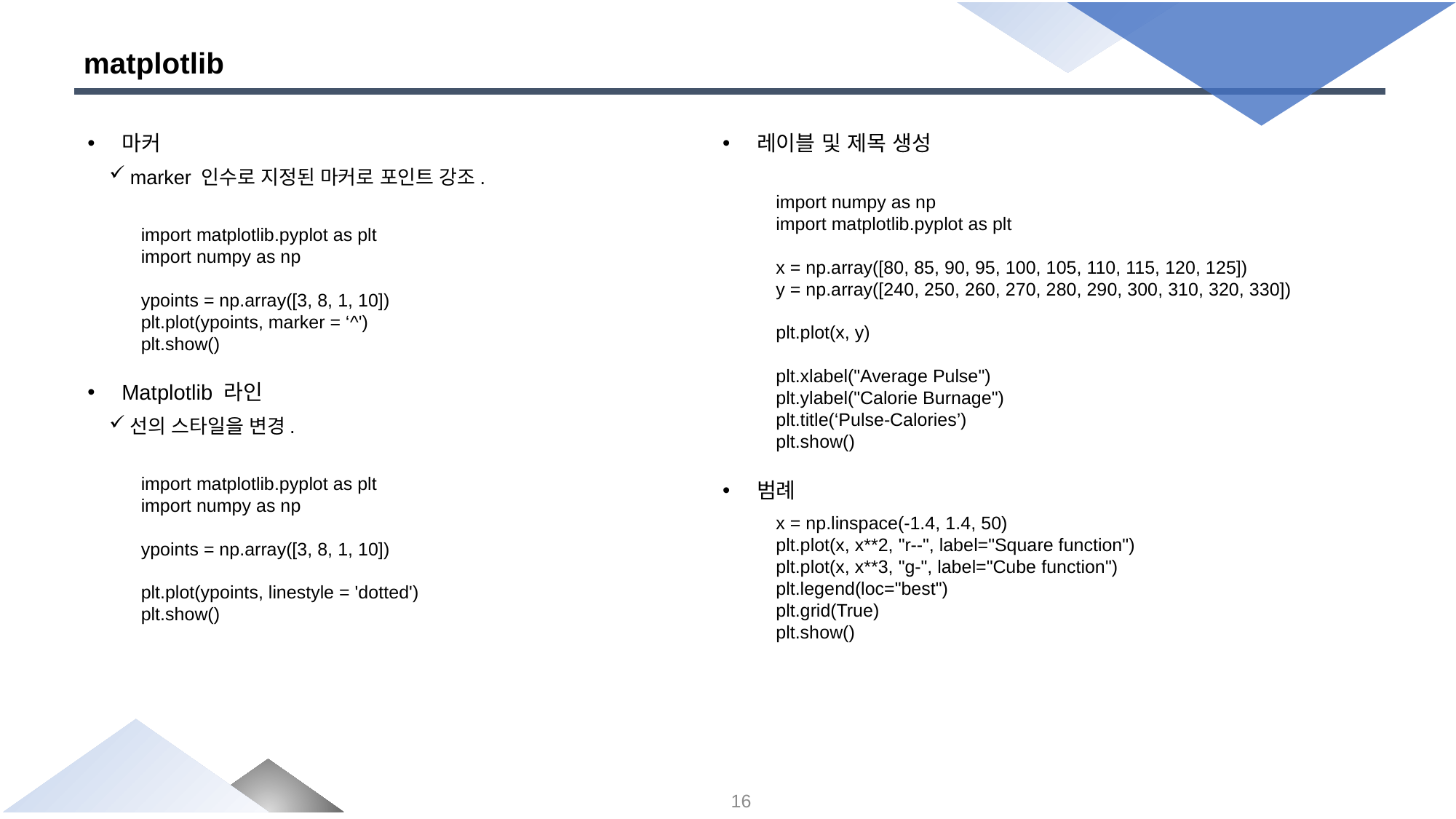

# matplotlib
마커
marker 인수로 지정된 마커로 포인트 강조.

import matplotlib.pyplot as plt
import numpy as np

ypoints = np.array([3, 8, 1, 10])
plt.plot(ypoints, marker = ‘^')
plt.show()

Matplotlib 라인
선의 스타일을 변경.

import matplotlib.pyplot as plt
import numpy as np

ypoints = np.array([3, 8, 1, 10])

plt.plot(ypoints, linestyle = 'dotted')
plt.show()
레이블 및 제목 생성

import numpy as np
import matplotlib.pyplot as plt

x = np.array([80, 85, 90, 95, 100, 105, 110, 115, 120, 125])
y = np.array([240, 250, 260, 270, 280, 290, 300, 310, 320, 330])

plt.plot(x, y)

plt.xlabel("Average Pulse")
plt.ylabel("Calorie Burnage")
plt.title(‘Pulse-Calories’)
plt.show()

범례
x = np.linspace(-1.4, 1.4, 50)
plt.plot(x, x**2, "r--", label="Square function")
plt.plot(x, x**3, "g-", label="Cube function")
plt.legend(loc="best")
plt.grid(True)
plt.show()
16